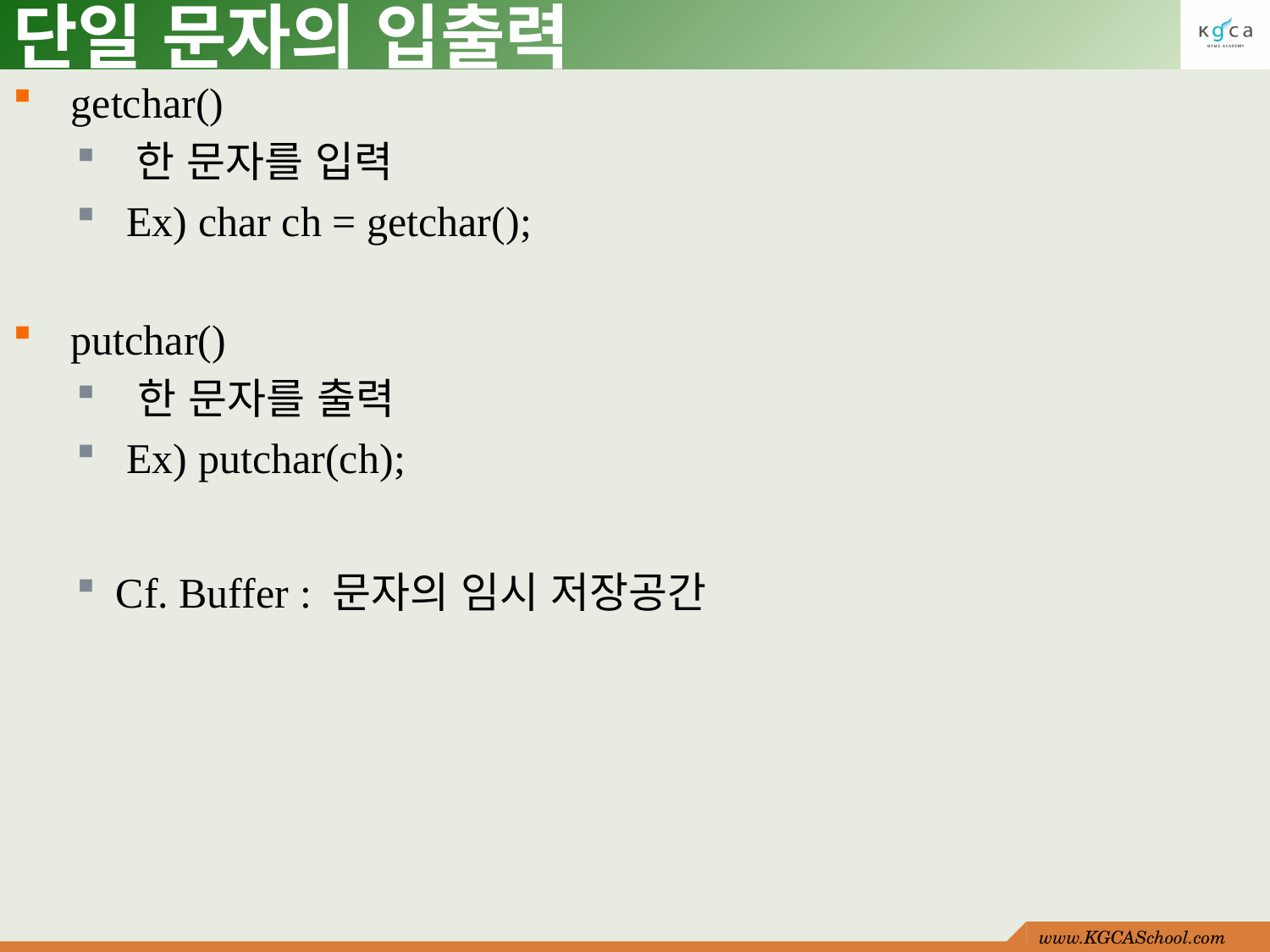

# 단일 문자의 입출력
 getchar()
 한 문자를 입력
 Ex) char ch = getchar();

 putchar()
 한 문자를 출력
 Ex) putchar(ch);

Cf. Buffer : 문자의 임시 저장공간